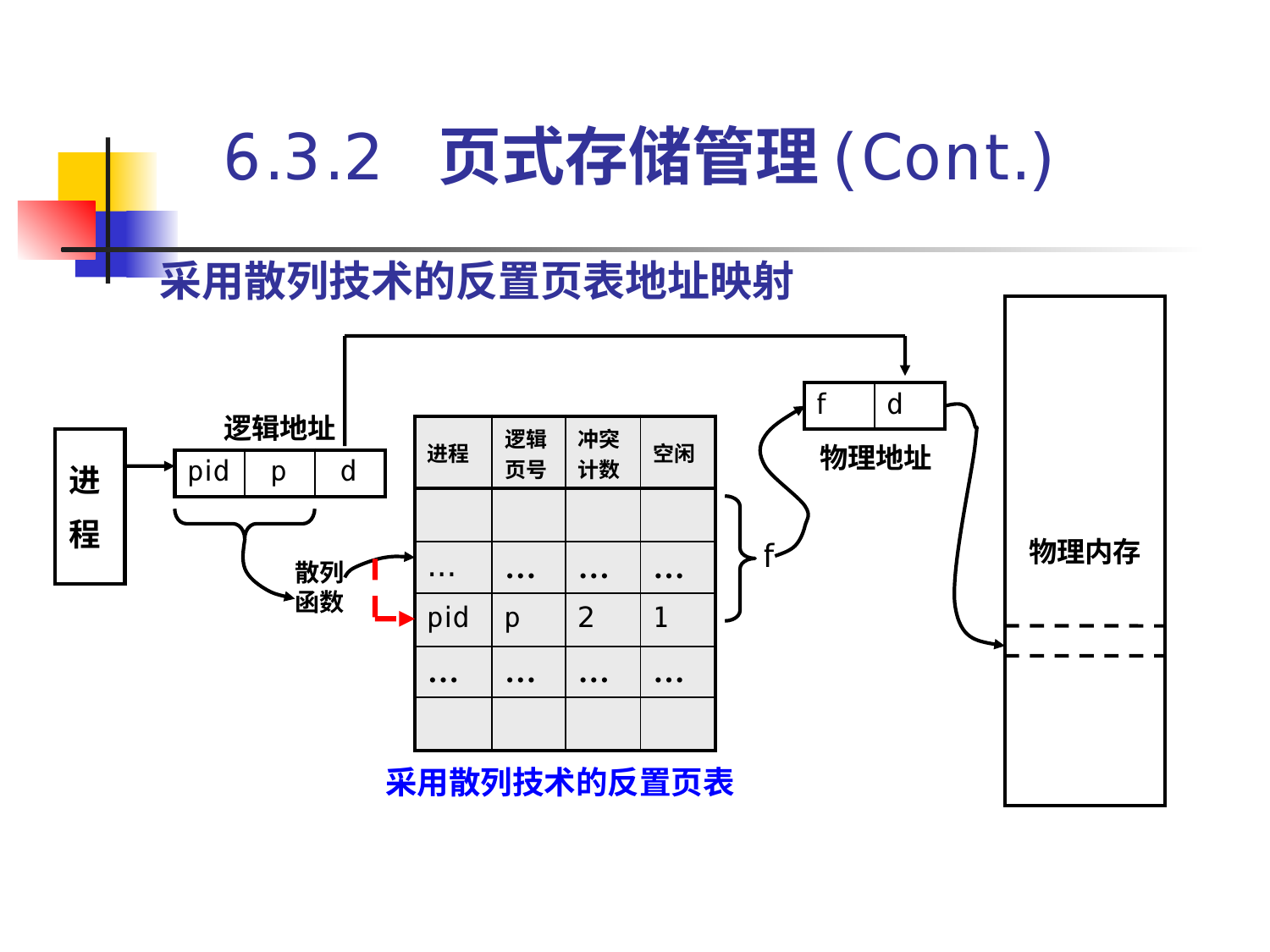

6.3.2  页式存储管理(Cont.)
# 采用散列技术的反置页表地址映射
物理内存

| f | d |
| --- | --- |
| 物理地址 |  |
| 逻辑地址 |  |  |
| --- | --- | --- |
| pid | p | d |

| 进程 | 逻辑页号 | 冲突计数 | 空闲 |
| --- | --- | --- | --- |
|  |  |  |  |
| ... | … | … | … |
| pid | p | 2 | 1 |
| … | … | … | … |
|  |  |  |  |
进
程

f

散列函数

采用散列技术的反置页表